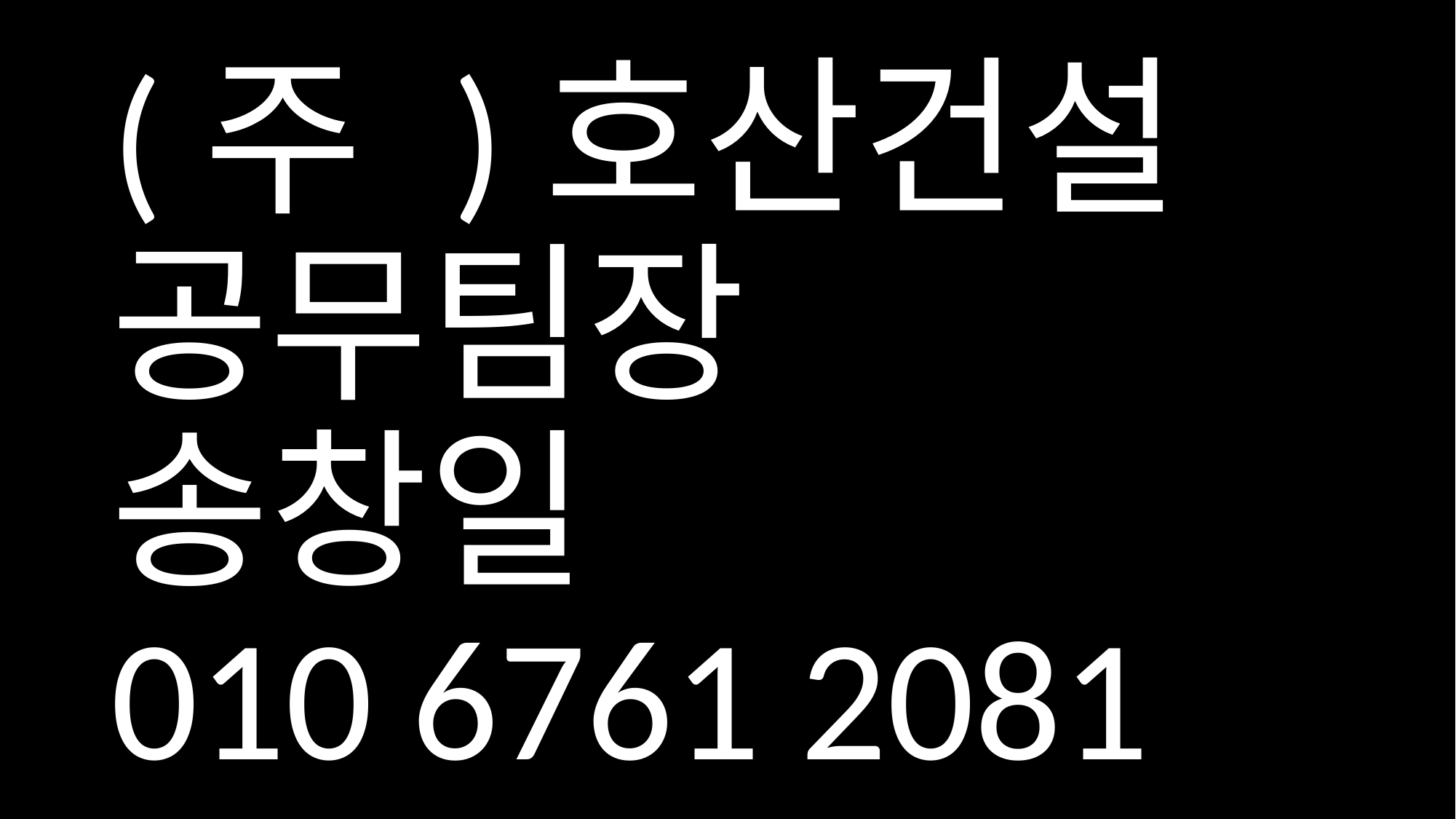

# (주 )호산건설 공무팀장 송창일 010 6761 2081